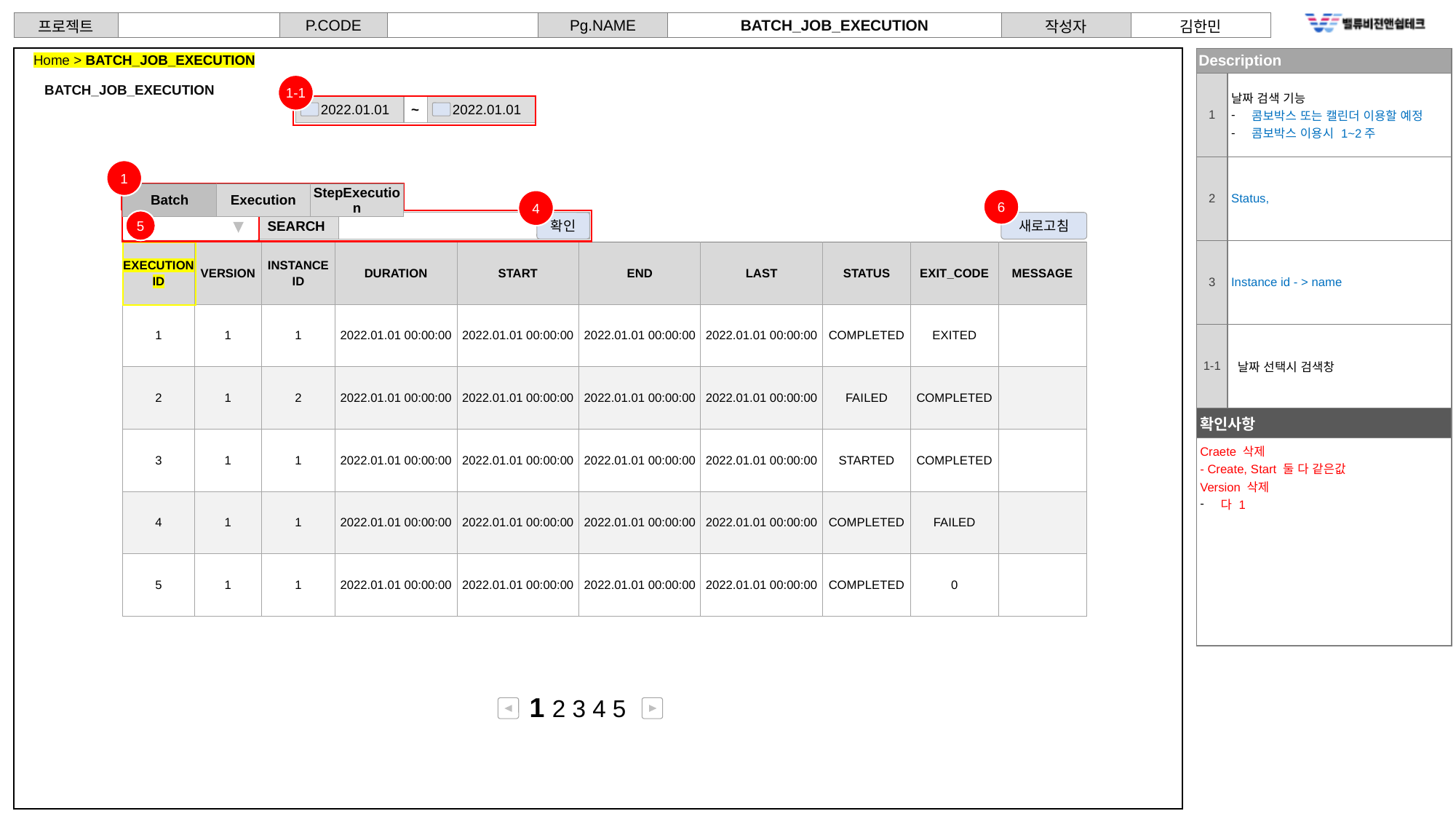

| 프로젝트 |  | P.CODE |  | Pg.NAME | BATCH\_JOB\_EXECUTION | 작성자 | 김한민 |
| --- | --- | --- | --- | --- | --- | --- | --- |
Home > BATCH_JOB_EXECUTION
| Description |  |
| --- | --- |
| 1 | 날짜 검색 기능 콤보박스 또는 캘린더 이용할 예정 콤보박스 이용시 1~2주 |
| 2 | Status, |
| 3 | Instance id - > name |
| 1-1 | 날짜 선택시 검색창 |
| 확인사항 |  |
| Craete 삭제 - Create, Start 둘 다 같은값 Version 삭제 다 1 |  |
1-1
BATCH_JOB_EXECUTION

| 2022.01.01 |
| --- |
| ~ |
| --- |
| 2022.01.01 |
| --- |

1

| Batch | Execution | StepExecution |
| --- | --- | --- |
6
4

5

확인
새로고침
| SEARCH |  |
| --- | --- |

| EXECUTION ID | VERSION | INSTANCE ID | DURATION | START | END | LAST | STATUS | EXIT\_CODE | MESSAGE |
| --- | --- | --- | --- | --- | --- | --- | --- | --- | --- |
| 1 | 1 | 1 | 2022.01.01 00:00:00 | 2022.01.01 00:00:00 | 2022.01.01 00:00:00 | 2022.01.01 00:00:00 | COMPLETED | EXITED |  |
| 2 | 1 | 2 | 2022.01.01 00:00:00 | 2022.01.01 00:00:00 | 2022.01.01 00:00:00 | 2022.01.01 00:00:00 | FAILED | COMPLETED |  |
| 3 | 1 | 1 | 2022.01.01 00:00:00 | 2022.01.01 00:00:00 | 2022.01.01 00:00:00 | 2022.01.01 00:00:00 | STARTED | COMPLETED |  |
| 4 | 1 | 1 | 2022.01.01 00:00:00 | 2022.01.01 00:00:00 | 2022.01.01 00:00:00 | 2022.01.01 00:00:00 | COMPLETED | FAILED |  |
| 5 | 1 | 1 | 2022.01.01 00:00:00 | 2022.01.01 00:00:00 | 2022.01.01 00:00:00 | 2022.01.01 00:00:00 | COMPLETED | 0 |  |
1 2 3 4 5